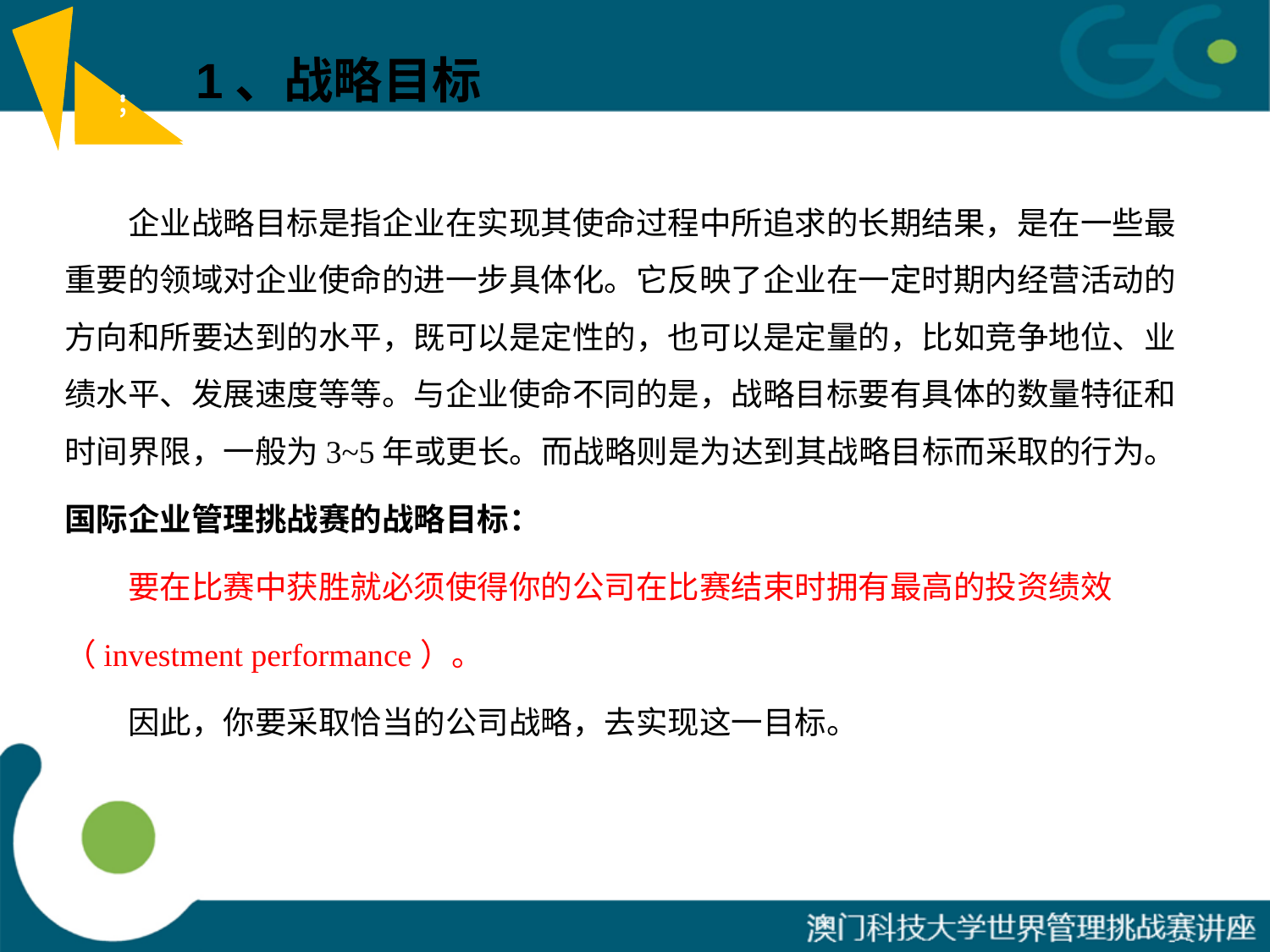

1、战略目标

；
；
　　企业战略目标是指企业在实现其使命过程中所追求的长期结果，是在一些最重要的领域对企业使命的进一步具体化。它反映了企业在一定时期内经营活动的方向和所要达到的水平，既可以是定性的，也可以是定量的，比如竞争地位、业绩水平、发展速度等等。与企业使命不同的是，战略目标要有具体的数量特征和时间界限，一般为3~5年或更长。而战略则是为达到其战略目标而采取的行为。
国际企业管理挑战赛的战略目标：
　　要在比赛中获胜就必须使得你的公司在比赛结束时拥有最高的投资绩效
（investment performance）。
　　因此，你要采取恰当的公司战略，去实现这一目标。